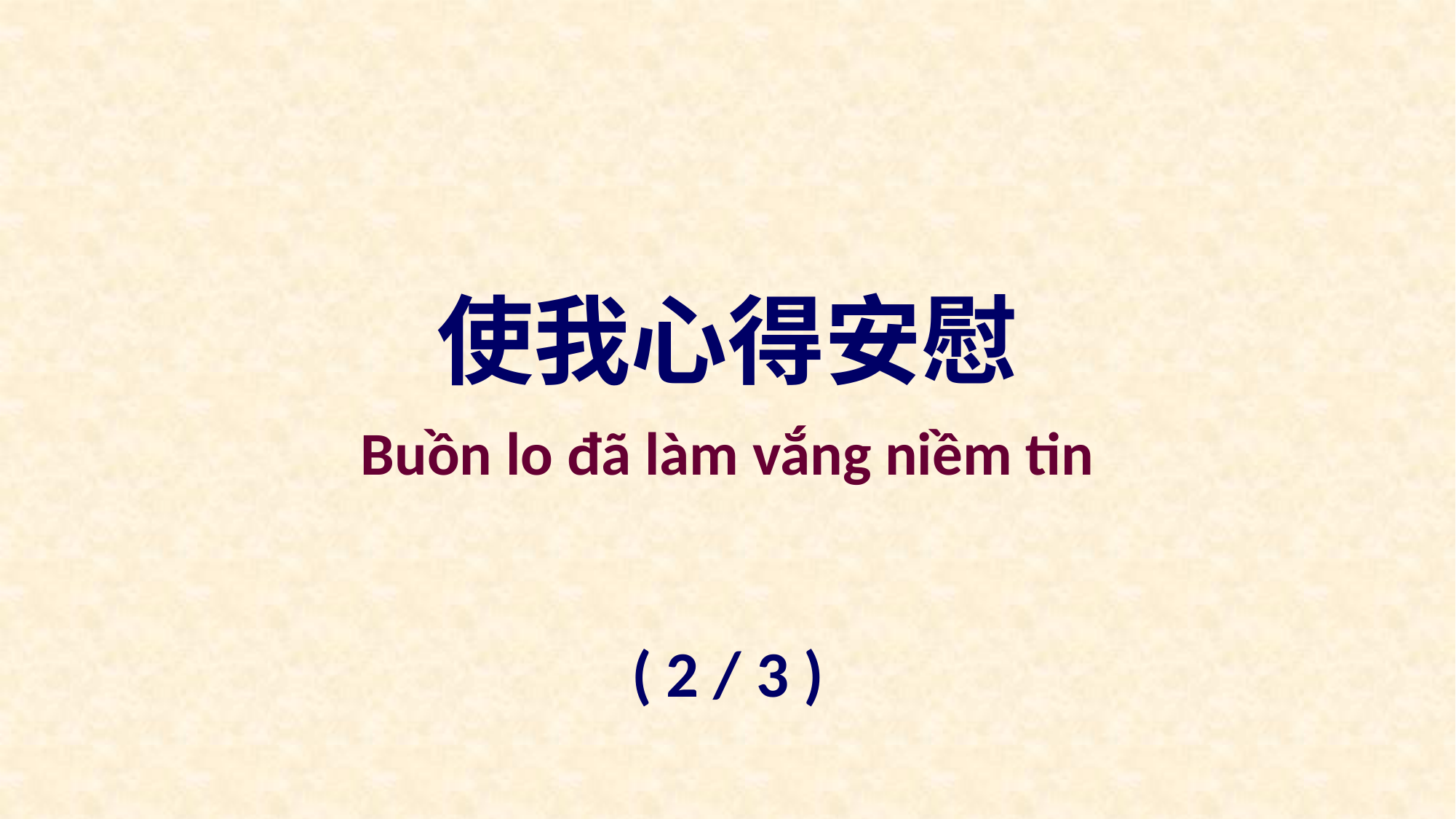

使我心得安慰
Buồn lo đã làm vắng niềm tin
( 2 / 3 )